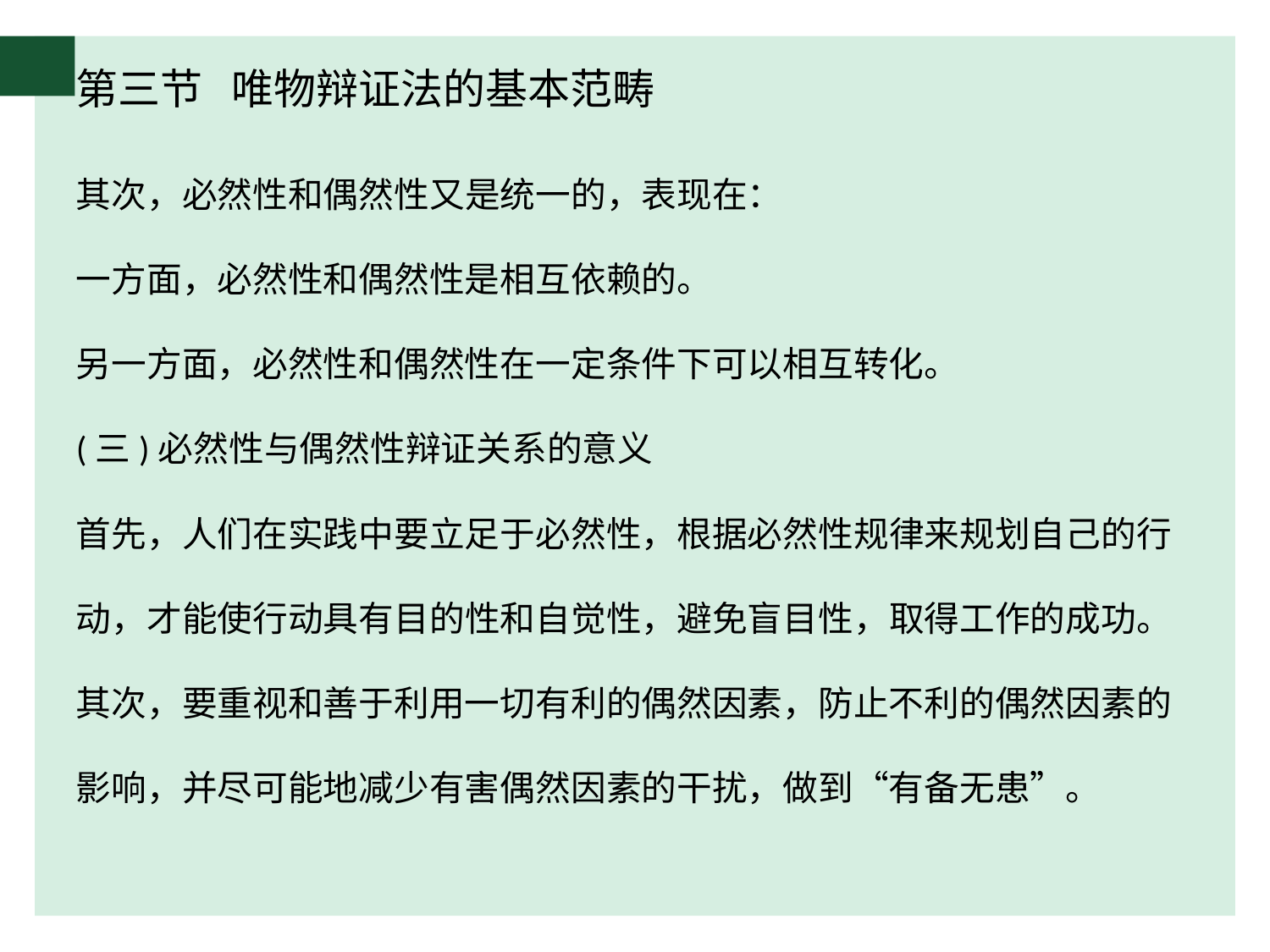

# 第三节   唯物辩证法的基本范畴
其次，必然性和偶然性又是统一的，表现在：
一方面，必然性和偶然性是相互依赖的。
另一方面，必然性和偶然性在一定条件下可以相互转化。
(三)必然性与偶然性辩证关系的意义
首先，人们在实践中要立足于必然性，根据必然性规律来规划自己的行动，才能使行动具有目的性和自觉性，避免盲目性，取得工作的成功。
其次，要重视和善于利用一切有利的偶然因素，防止不利的偶然因素的影响，并尽可能地减少有害偶然因素的干扰，做到“有备无患”。